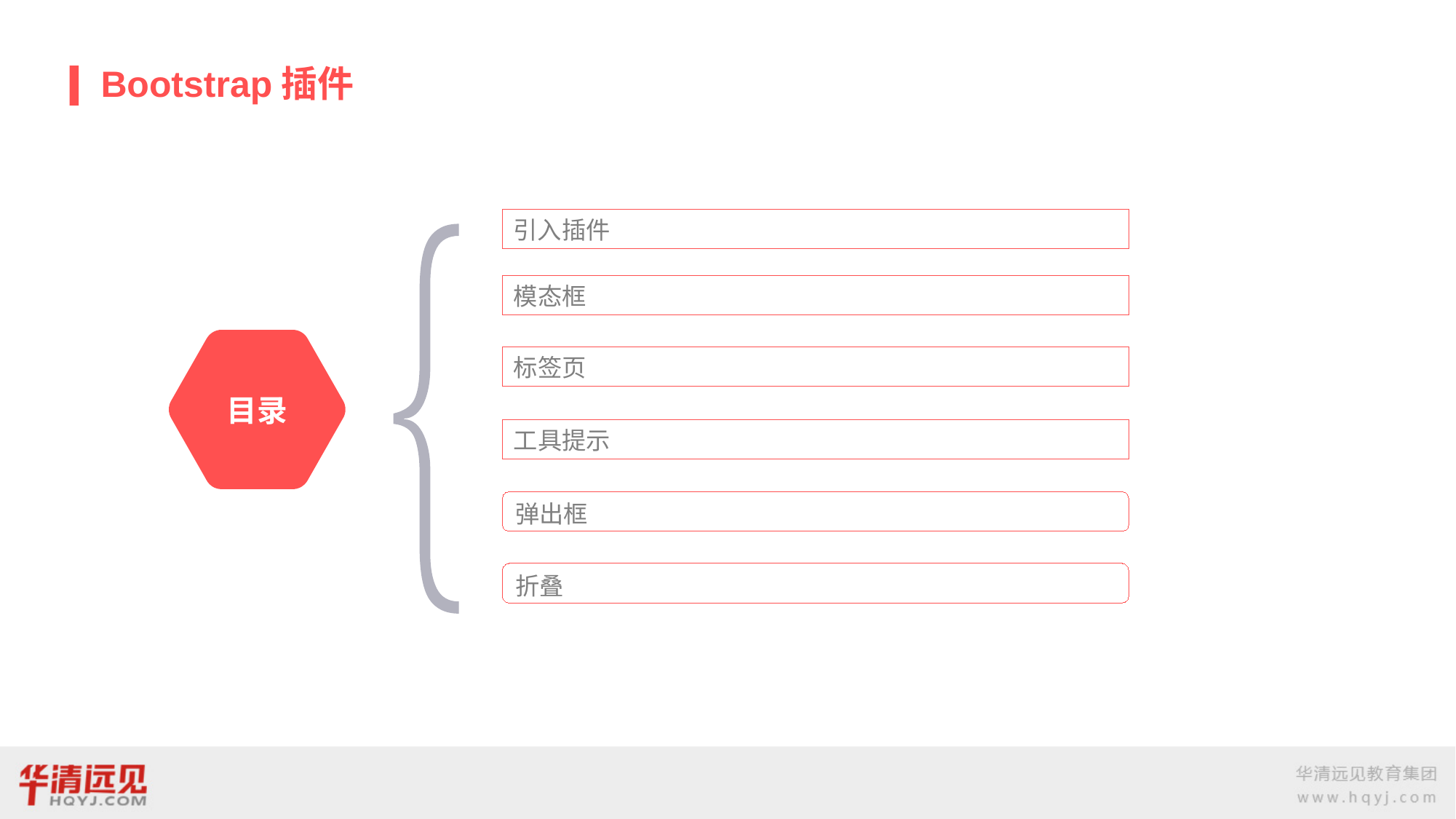

# Bootstrap插件
引入插件
模态框
标签页

目录
工具提示
弹出框
折叠